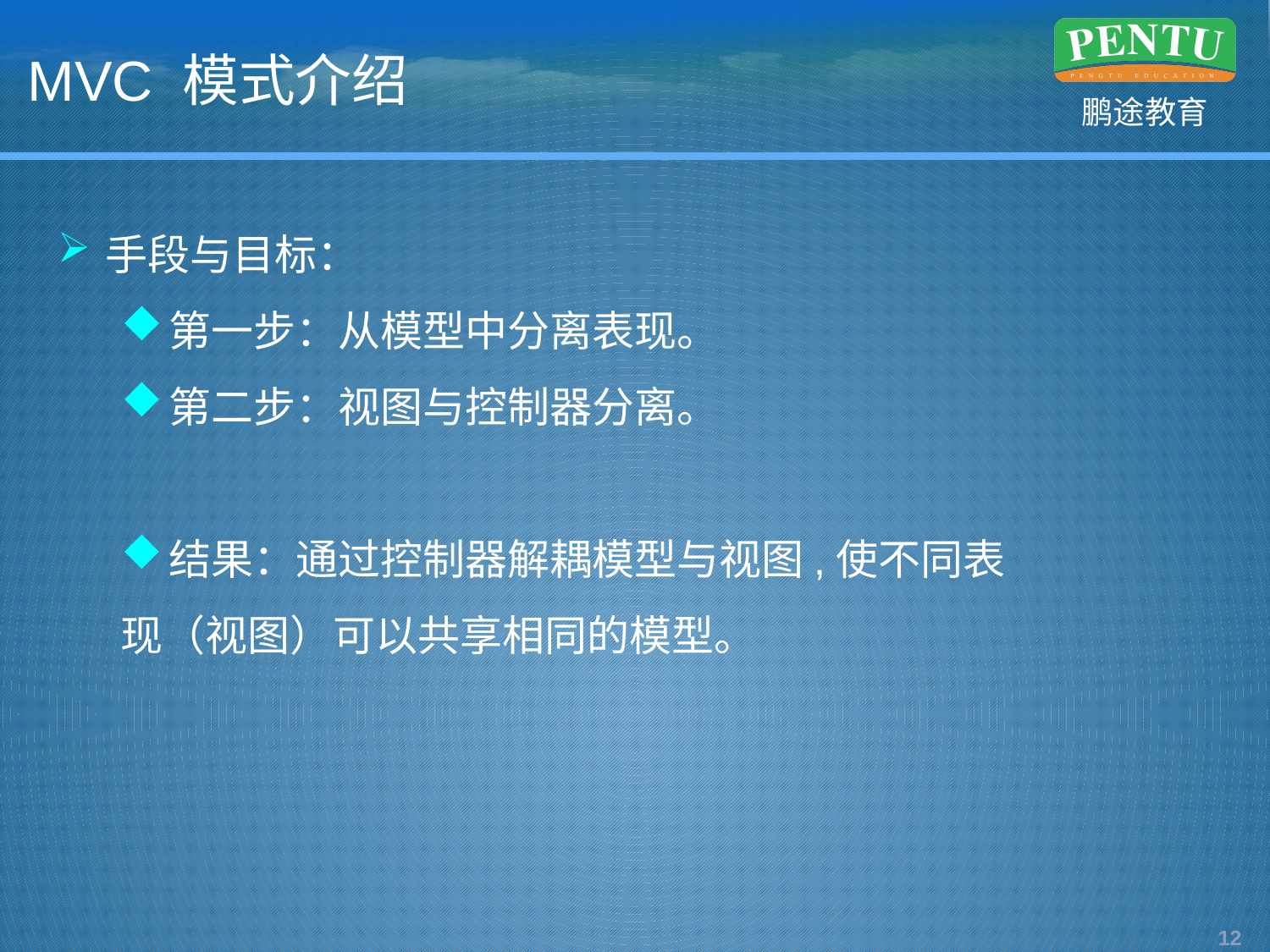

# MVC 模式介绍
手段与目标：
第一步：从模型中分离表现。
第二步：视图与控制器分离。

结果：通过控制器解耦模型与视图,使不同表
现（视图）可以共享相同的模型。
12